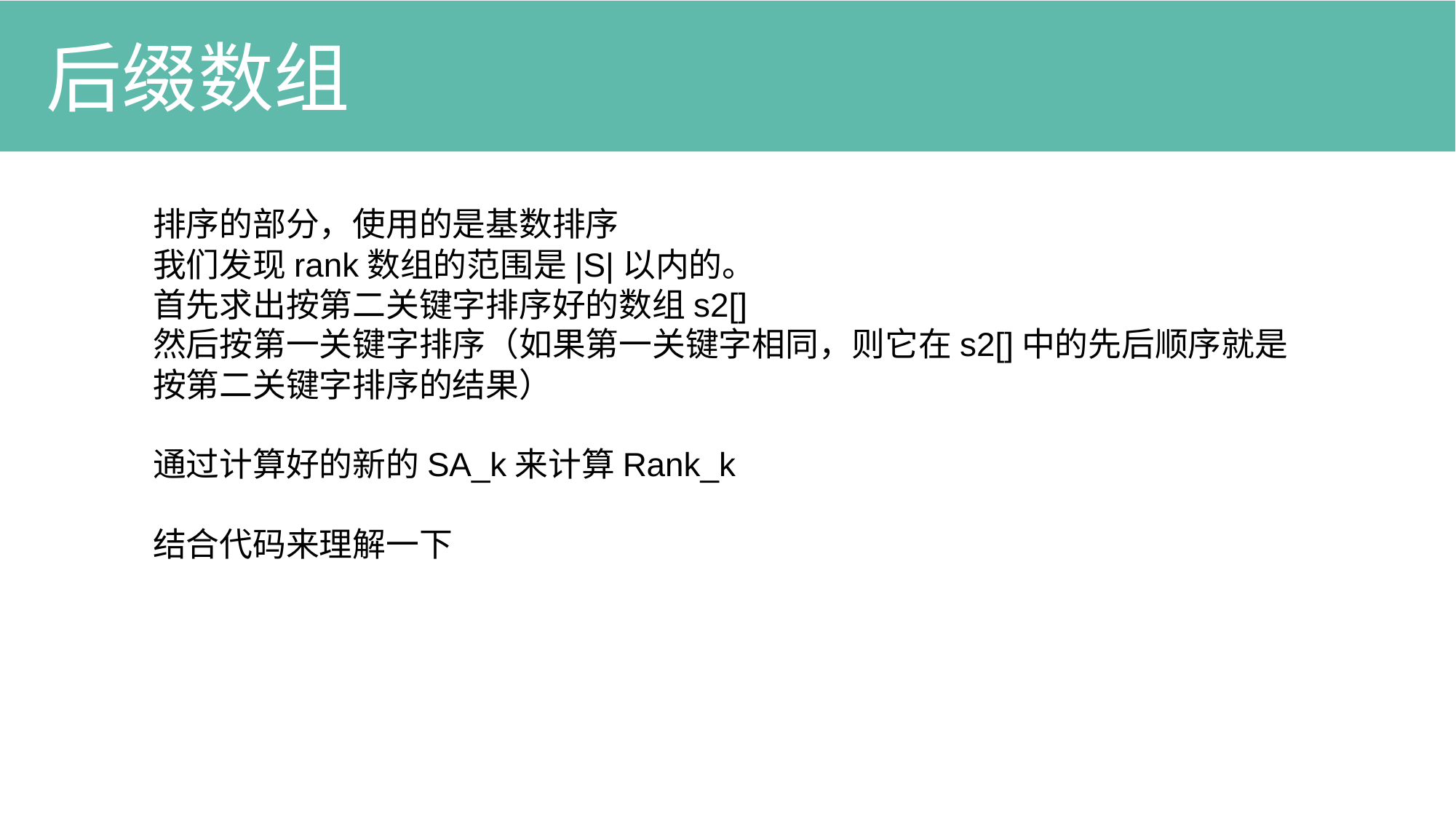

后缀数组
排序的部分，使用的是基数排序
我们发现rank数组的范围是|S|以内的。
首先求出按第二关键字排序好的数组s2[]
然后按第一关键字排序（如果第一关键字相同，则它在s2[]中的先后顺序就是按第二关键字排序的结果）

通过计算好的新的SA_k来计算Rank_k

结合代码来理解一下